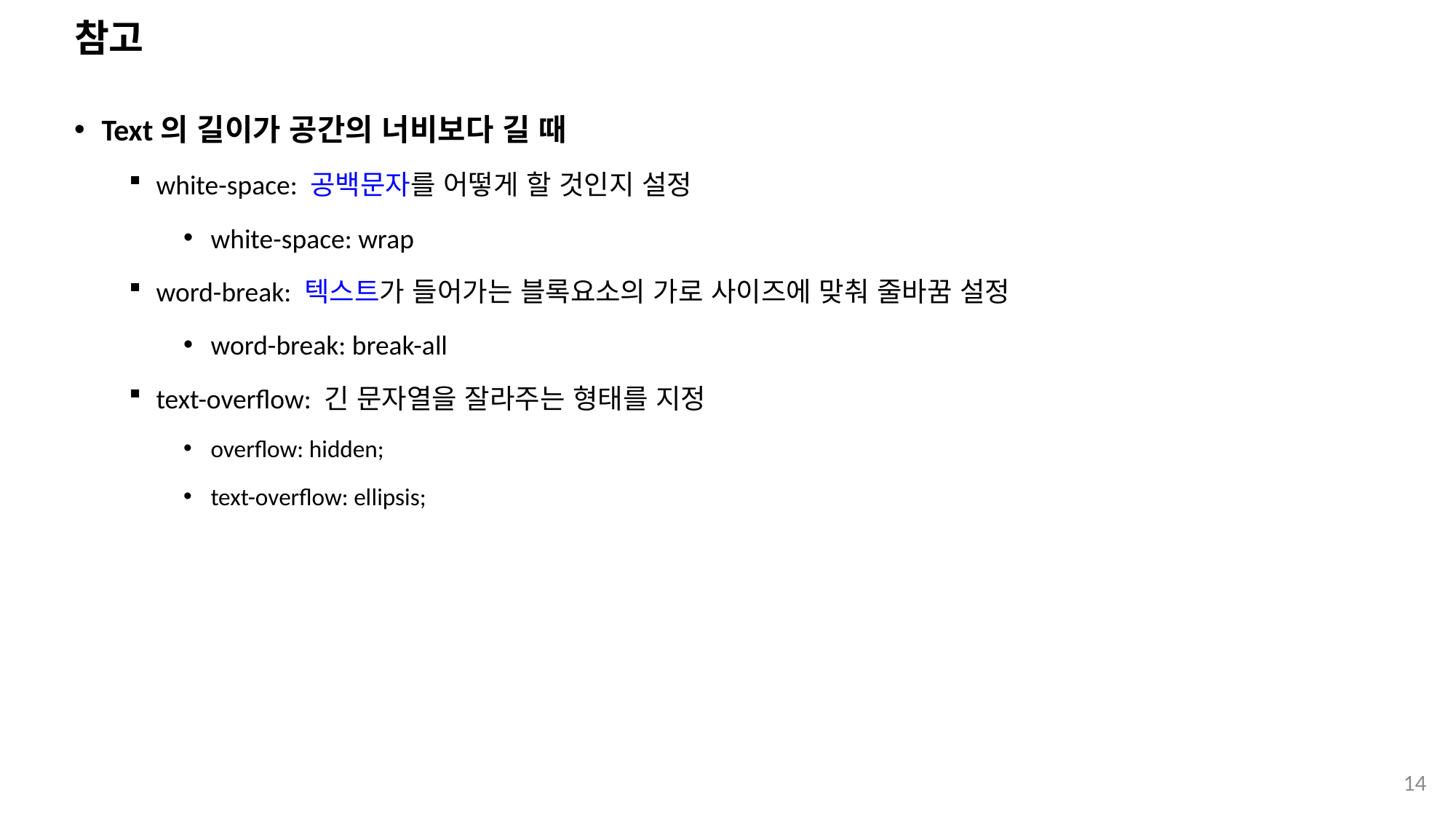

# 참고
Text의 길이가 공간의 너비보다 길 때
white-space: 공백문자를 어떻게 할 것인지 설정
white-space: wrap
word-break: 텍스트가 들어가는 블록요소의 가로 사이즈에 맞춰 줄바꿈 설정
word-break: break-all
text-overflow: 긴 문자열을 잘라주는 형태를 지정
overflow: hidden;
text-overflow: ellipsis;
14